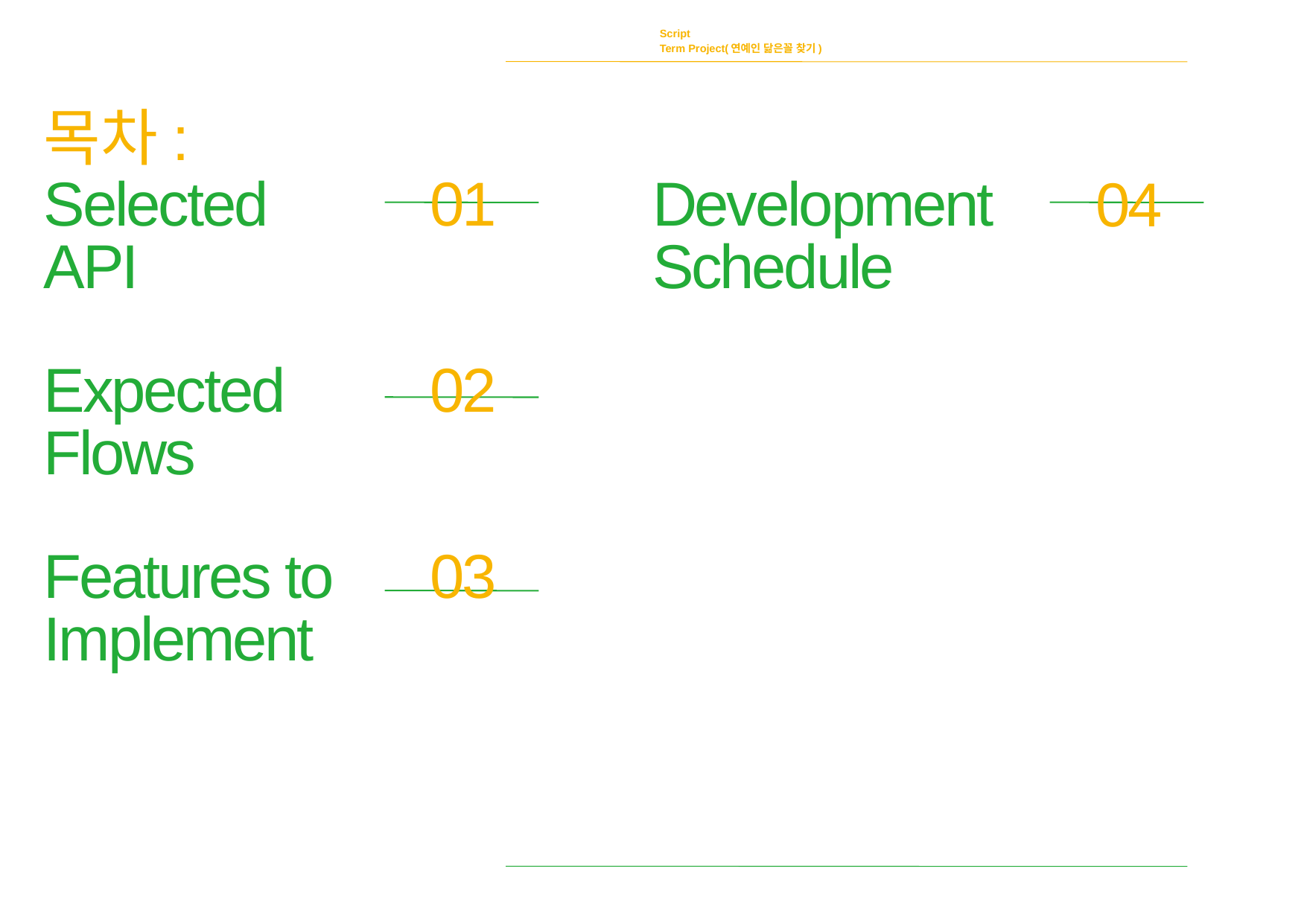

Script
Term Project(연예인 닮은꼴 찾기)
Selected
API

Expected
Flows

Features to
Implement

01

02

03
Development
Schedule
04